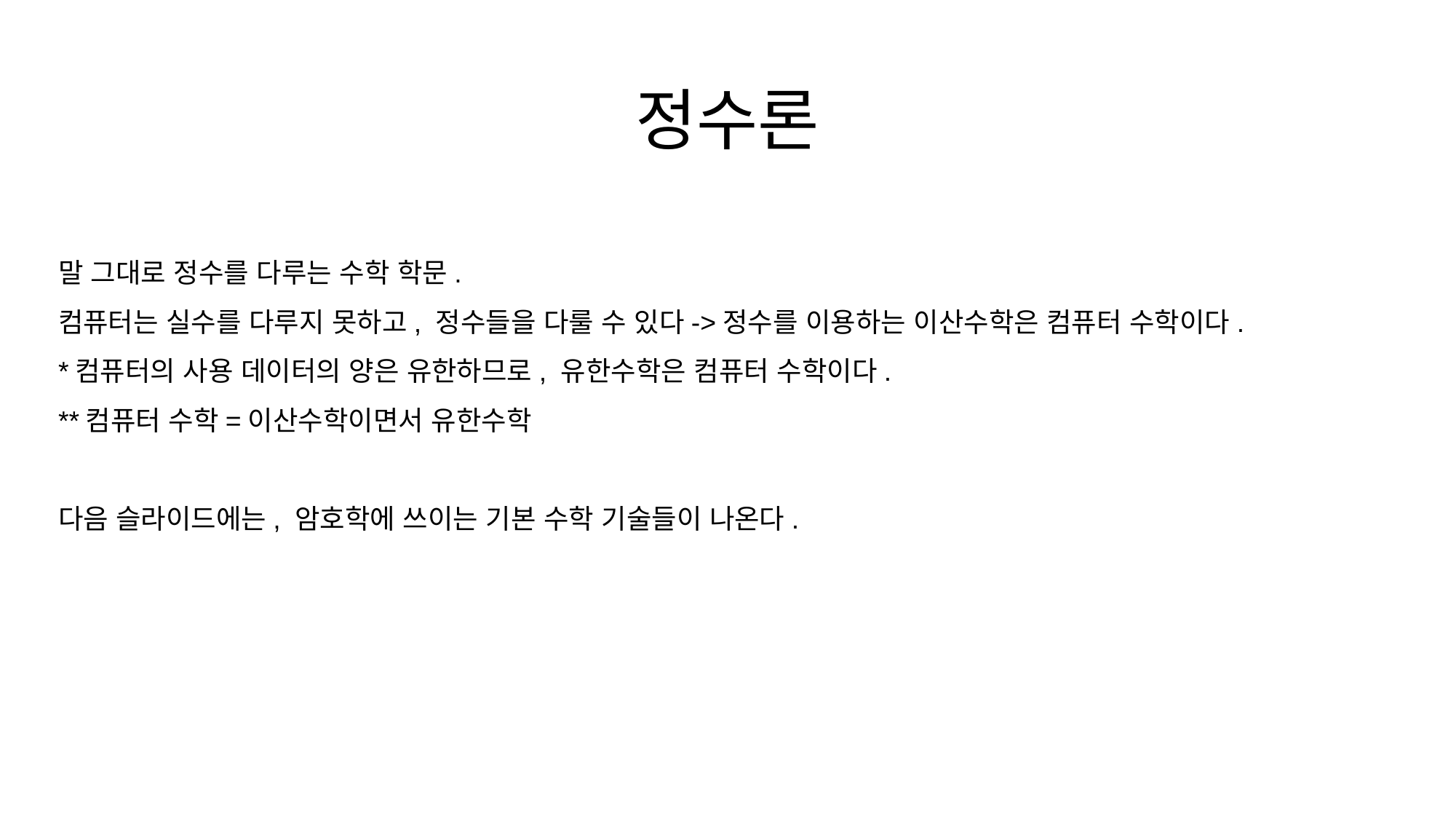

# 정수론
말 그대로 정수를 다루는 수학 학문.
컴퓨터는 실수를 다루지 못하고, 정수들을 다룰 수 있다->정수를 이용하는 이산수학은 컴퓨터 수학이다.
*컴퓨터의 사용 데이터의 양은 유한하므로, 유한수학은 컴퓨터 수학이다.
**컴퓨터 수학=이산수학이면서 유한수학

다음 슬라이드에는, 암호학에 쓰이는 기본 수학 기술들이 나온다.